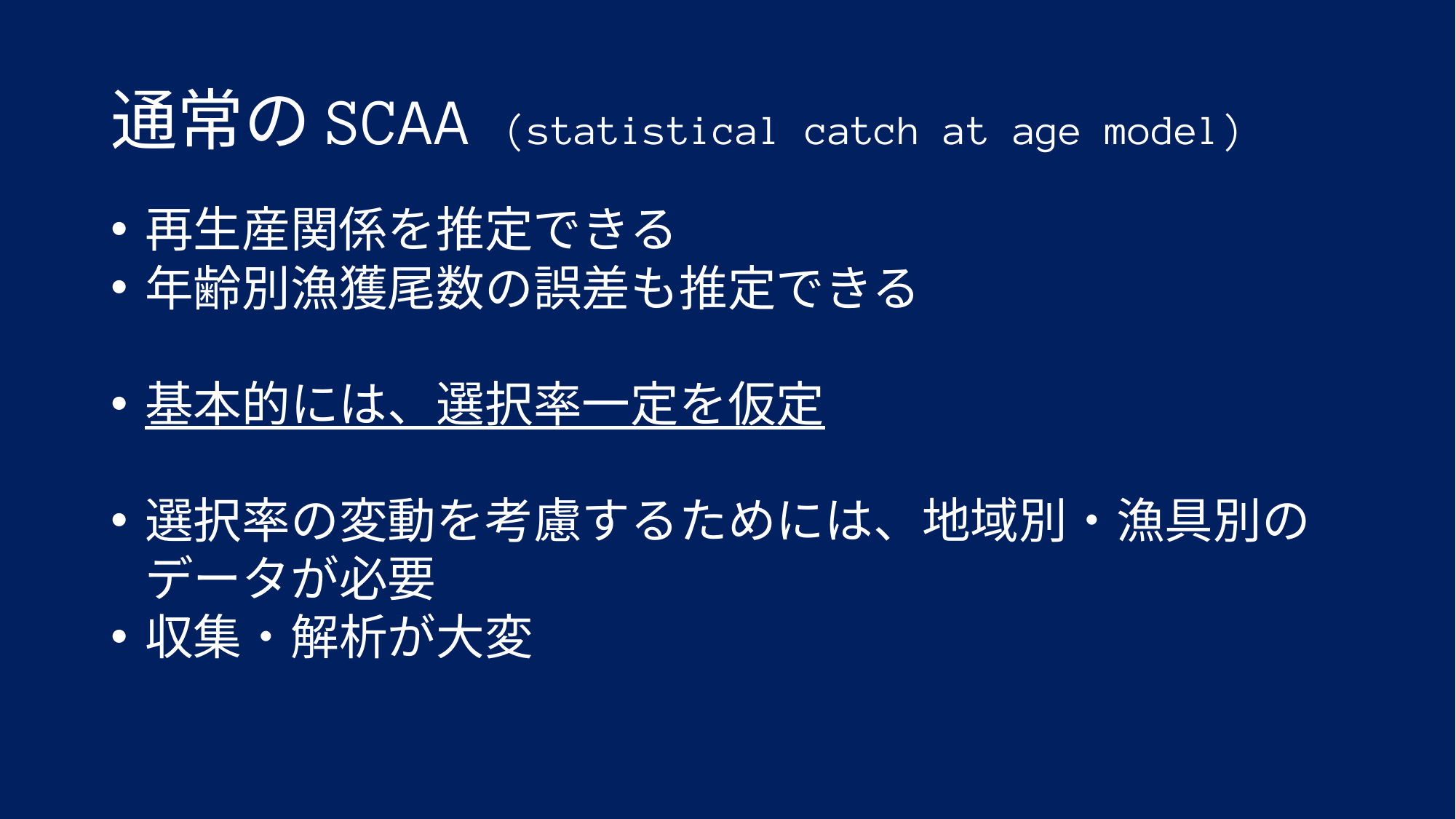

通常のSCAA (statistical catch at age model)
再生産関係を推定できる
年齢別漁獲尾数の誤差も推定できる

基本的には、選択率一定を仮定

選択率の変動を考慮するためには、地域別・漁具別のデータが必要
収集・解析が大変